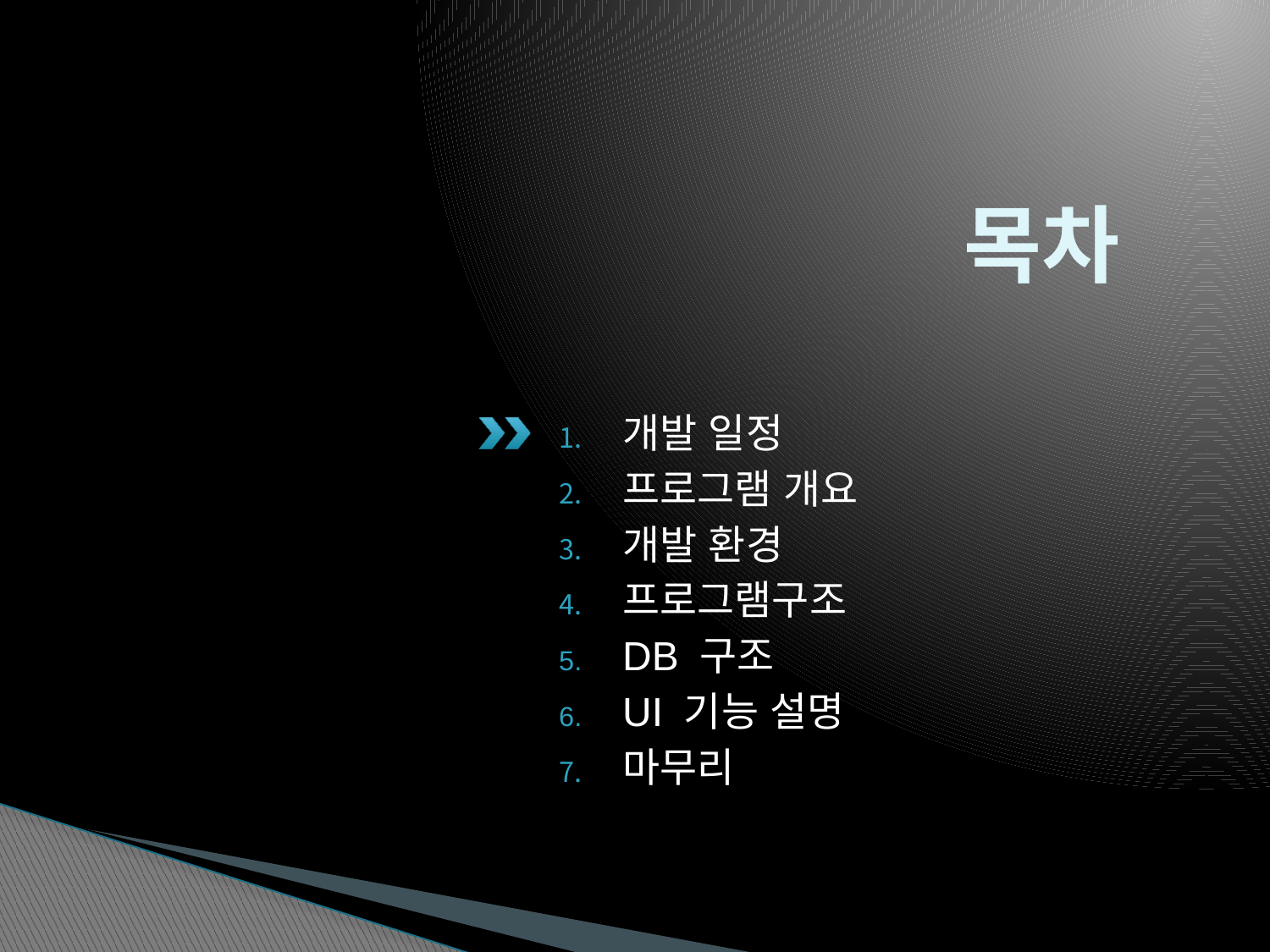

# 목차
개발 일정
프로그램 개요
개발 환경
프로그램구조
DB 구조
UI 기능 설명
마무리